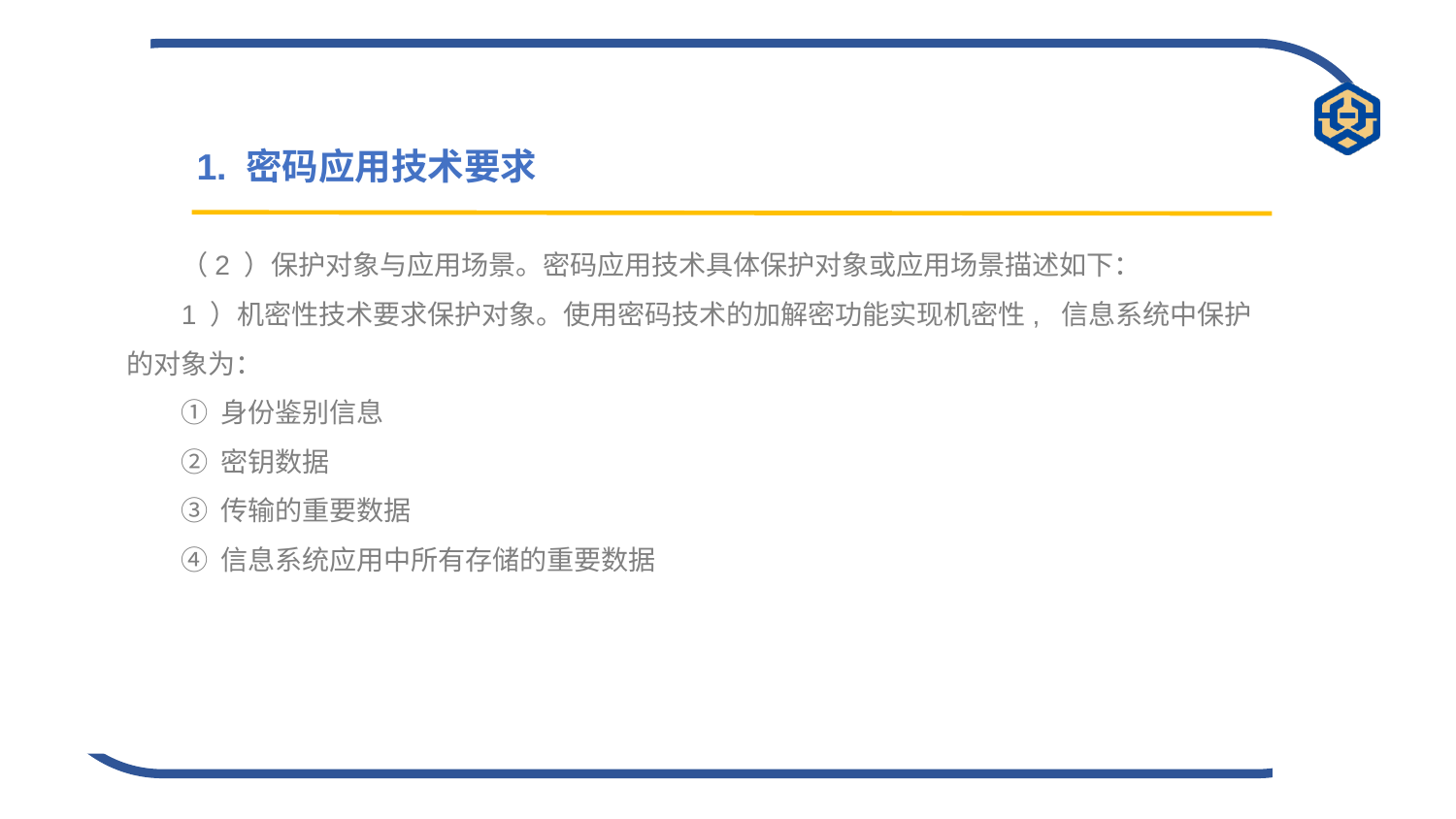

1. 密码应用技术要求
（2 ）保护对象与应用场景。密码应用技术具体保护对象或应用场景描述如下：
1 ）机密性技术要求保护对象。使用密码技术的加解密功能实现机密性,  信息系统中保护的对象为：
① 身份鉴别信息
② 密钥数据
③ 传输的重要数据
④ 信息系统应用中所有存储的重要数据